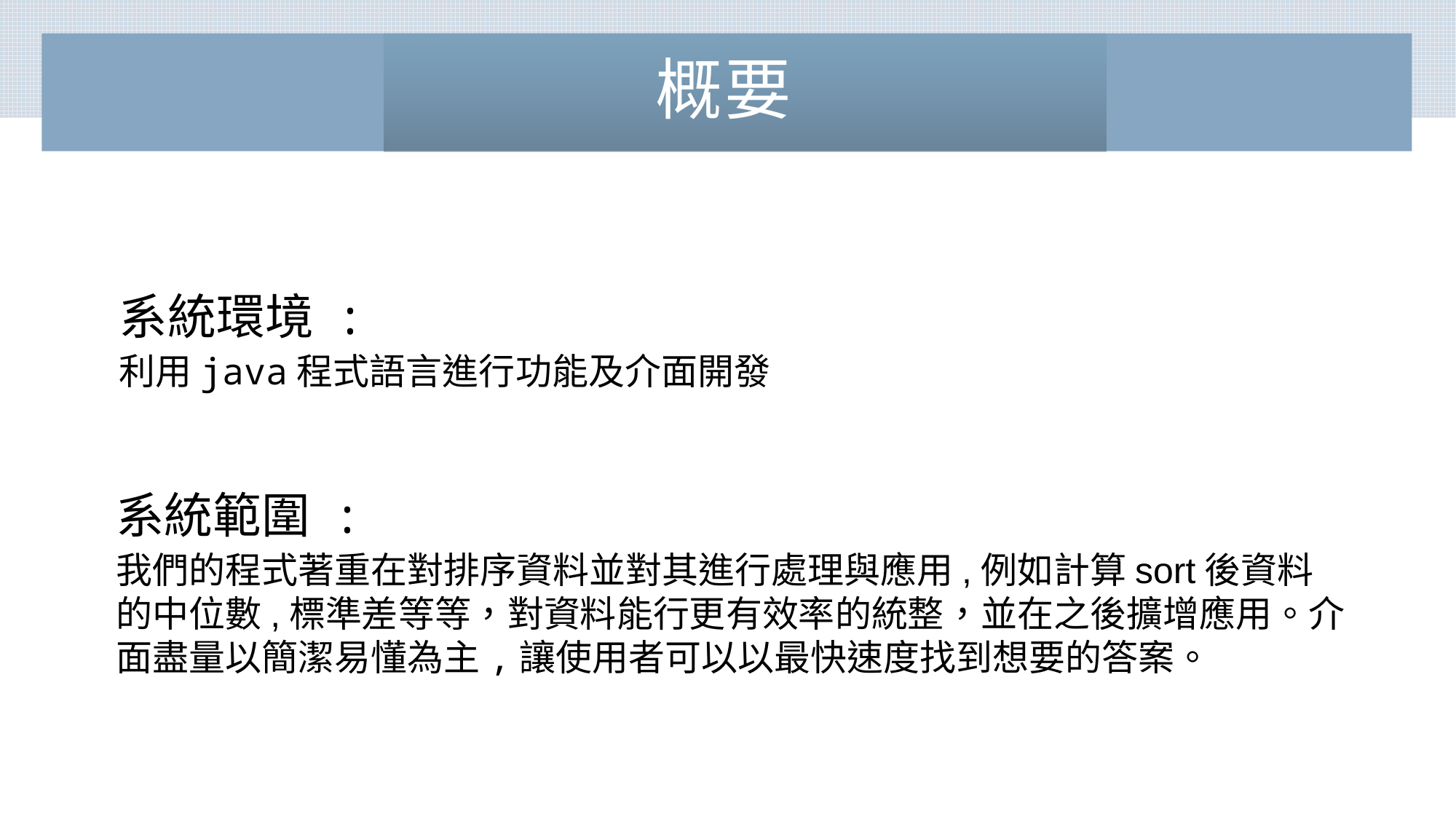

概要

系統環境 :
利用java程式語言進行功能及介面開發
系統範圍 :
我們的程式著重在對排序資料並對其進行處理與應用,例如計算sort後資料的中位數,標準差等等，對資料能行更有效率的統整，並在之後擴增應用。介面盡量以簡潔易懂為主,讓使用者可以以最快速度找到想要的答案。